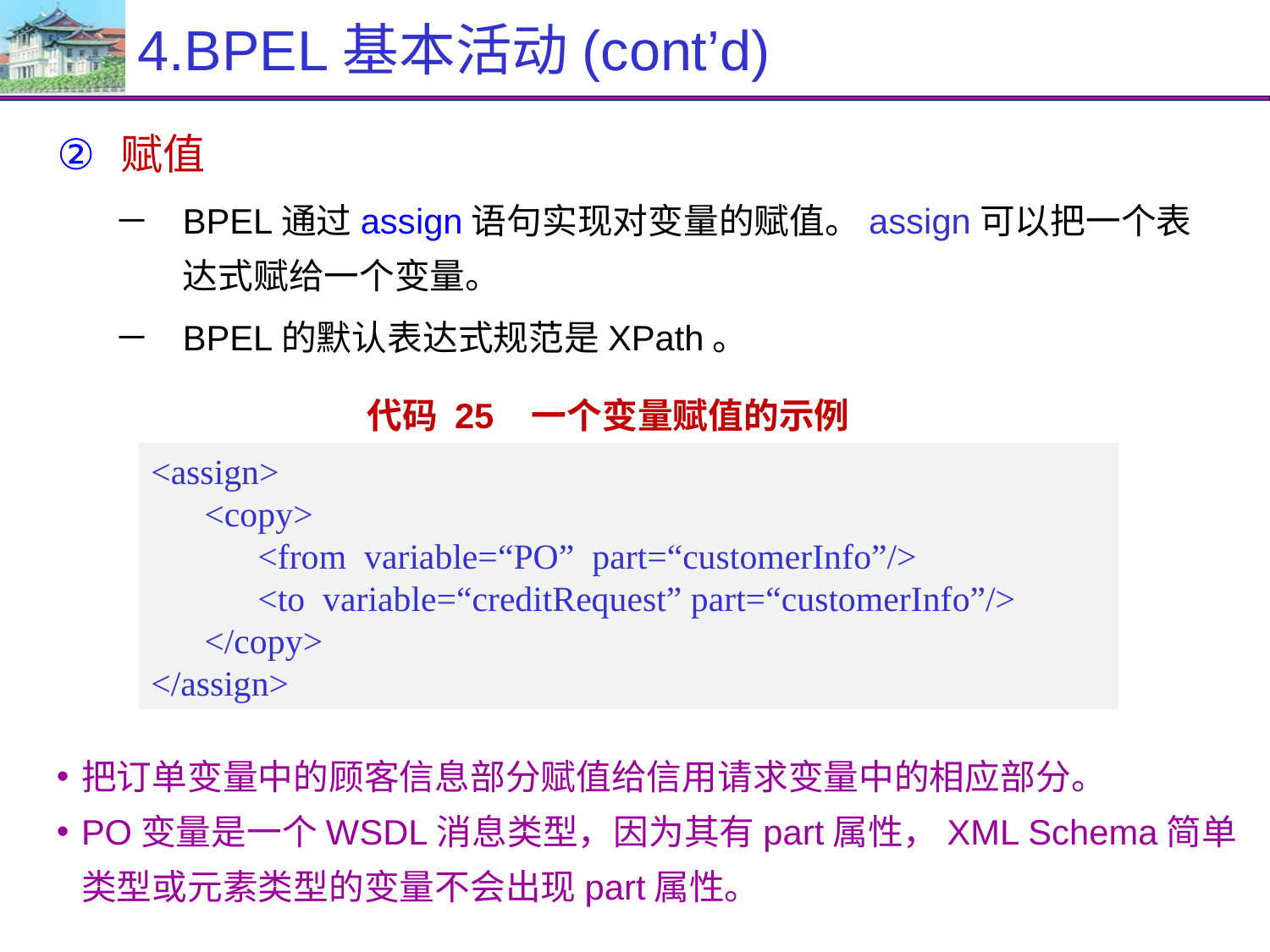

# 4.BPEL基本活动(cont’d)
赋值
BPEL通过assign语句实现对变量的赋值。assign可以把一个表达式赋给一个变量。
BPEL的默认表达式规范是XPath。
代码 25   一个变量赋值的示例
<assign>
      <copy>
            <from  variable=“PO”  part=“customerInfo”/>
            <to  variable=“creditRequest” part=“customerInfo”/>
      </copy>
</assign>
把订单变量中的顾客信息部分赋值给信用请求变量中的相应部分。
PO变量是一个WSDL消息类型，因为其有part属性，XML Schema简单类型或元素类型的变量不会出现part属性。